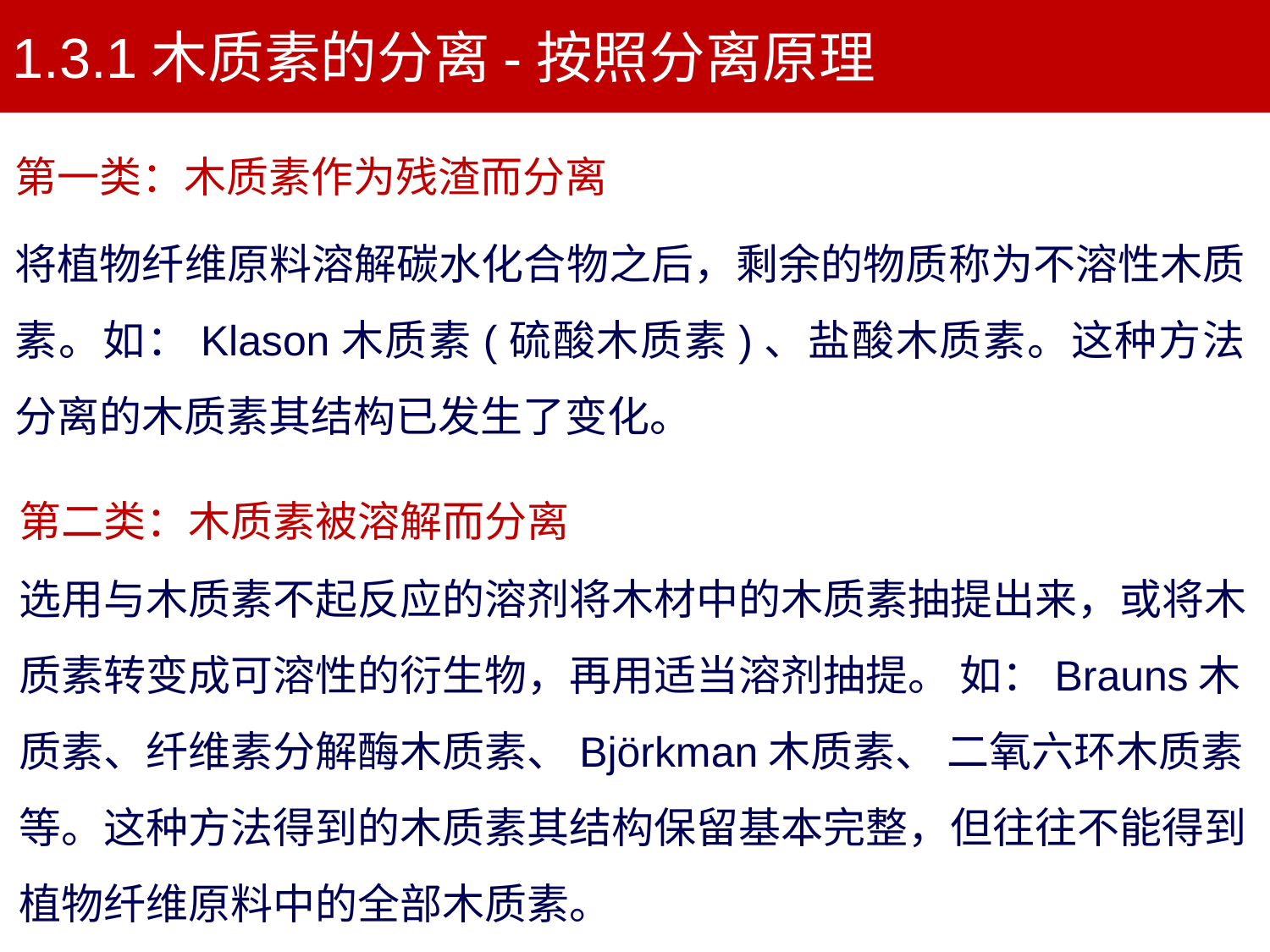

1.3.1木质素的分离-按照分离原理
第一类：木质素作为残渣而分离
将植物纤维原料溶解碳水化合物之后，剩余的物质称为不溶性木质素。如：Klason木质素(硫酸木质素)、盐酸木质素。这种方法分离的木质素其结构已发生了变化。
第二类：木质素被溶解而分离
选用与木质素不起反应的溶剂将木材中的木质素抽提出来，或将木质素转变成可溶性的衍生物，再用适当溶剂抽提。 如：Brauns木质素、纤维素分解酶木质素、Björkman木质素、 二氧六环木质素等。这种方法得到的木质素其结构保留基本完整，但往往不能得到植物纤维原料中的全部木质素。